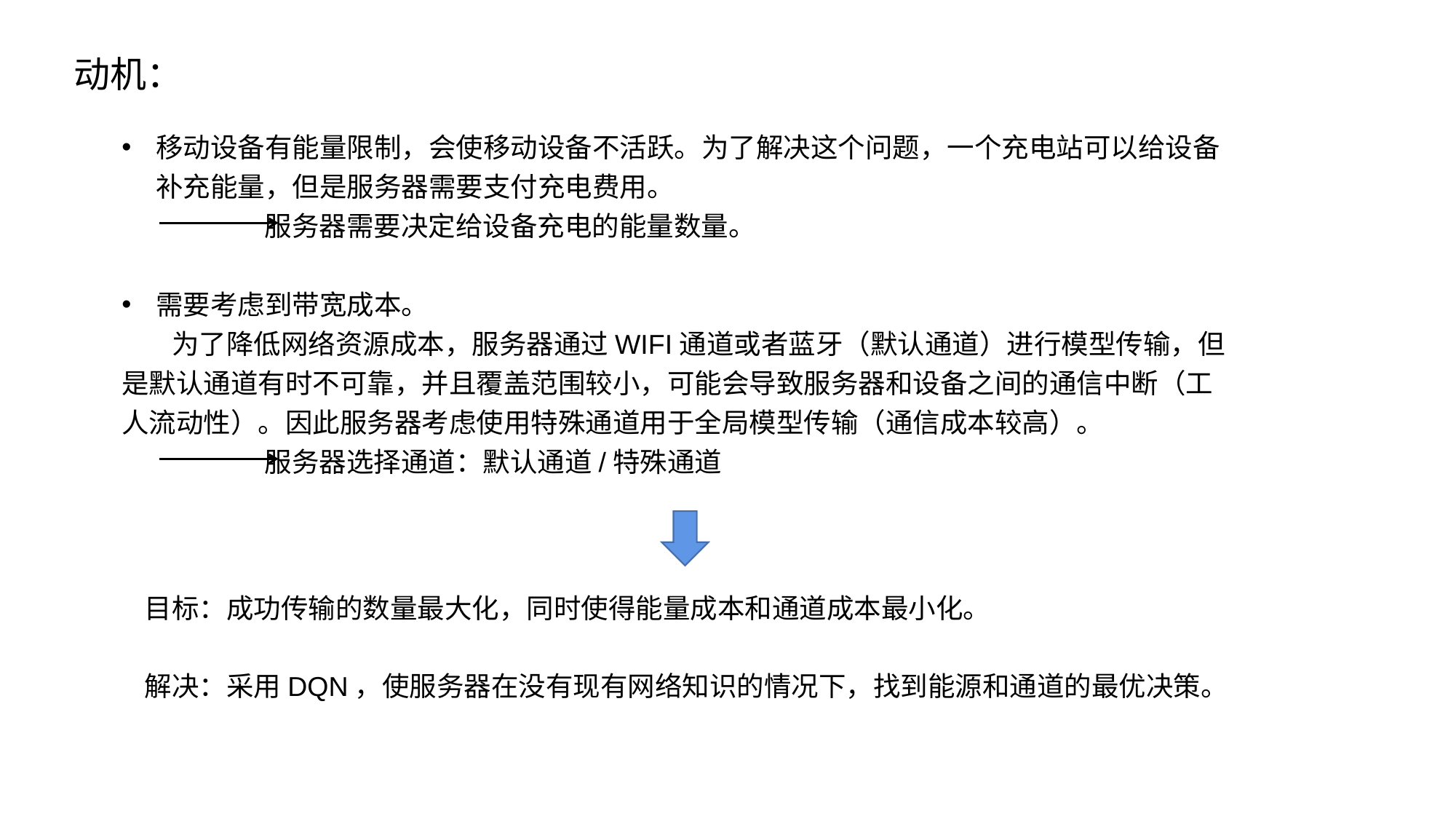

动机：
移动设备有能量限制，会使移动设备不活跃。为了解决这个问题，一个充电站可以给设备补充能量，但是服务器需要支付充电费用。
                      服务器需要决定给设备充电的能量数量。

需要考虑到带宽成本。
       为了降低网络资源成本，服务器通过WIFI通道或者蓝牙（默认通道）进行模型传输，但是默认通道有时不可靠，并且覆盖范围较小，可能会导致服务器和设备之间的通信中断（工人流动性）。因此服务器考虑使用特殊通道用于全局模型传输（通信成本较高）。
                      服务器选择通道：默认通道/特殊通道

目标：成功传输的数量最大化，同时使得能量成本和通道成本最小化。
解决：采用DQN，使服务器在没有现有网络知识的情况下，找到能源和通道的最优决策。